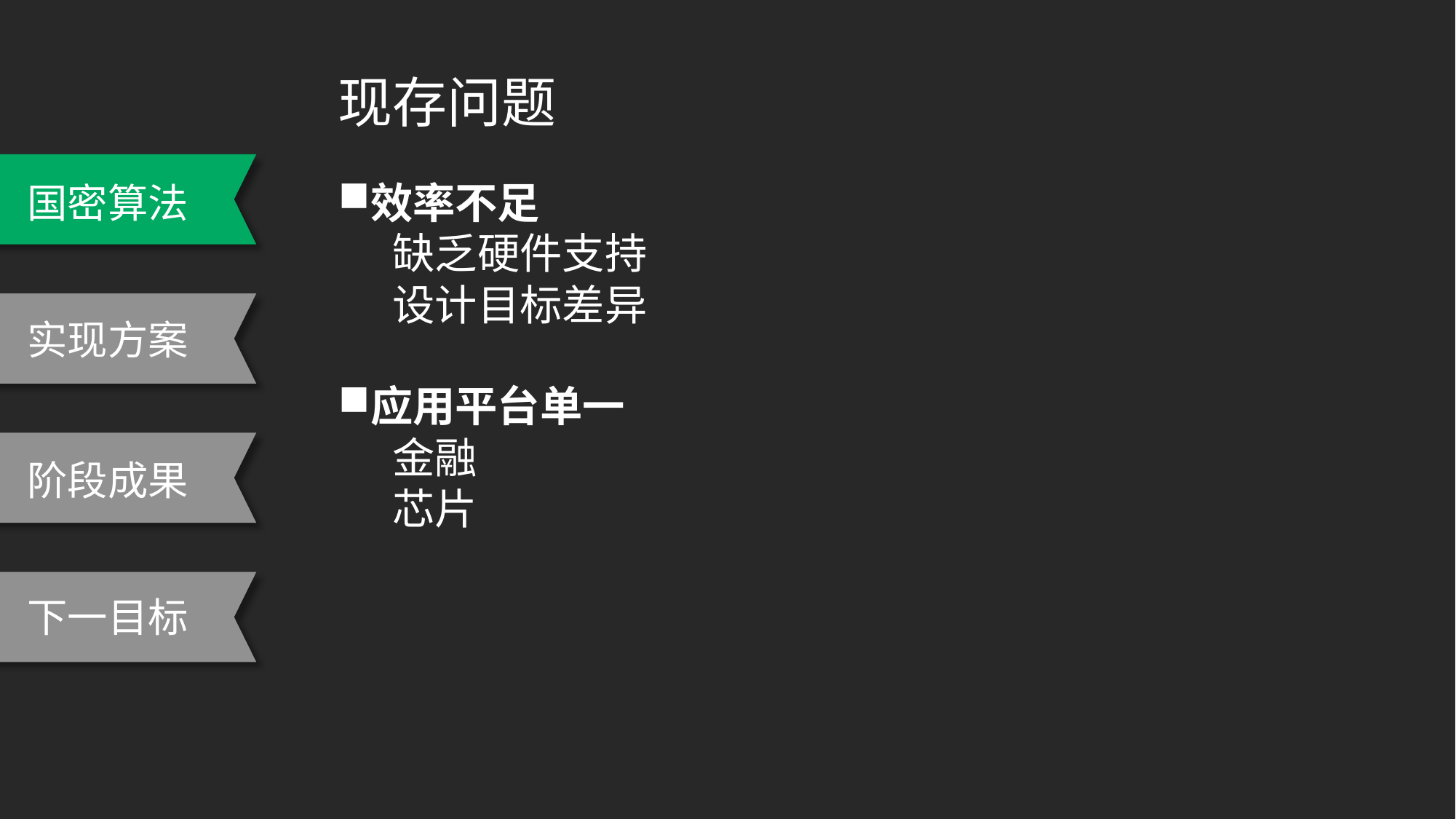

现存问题

国密算法
效率不足
缺乏硬件支持
设计目标差异

应用平台单一
金融
芯片

实现方案

阶段成果

下一目标